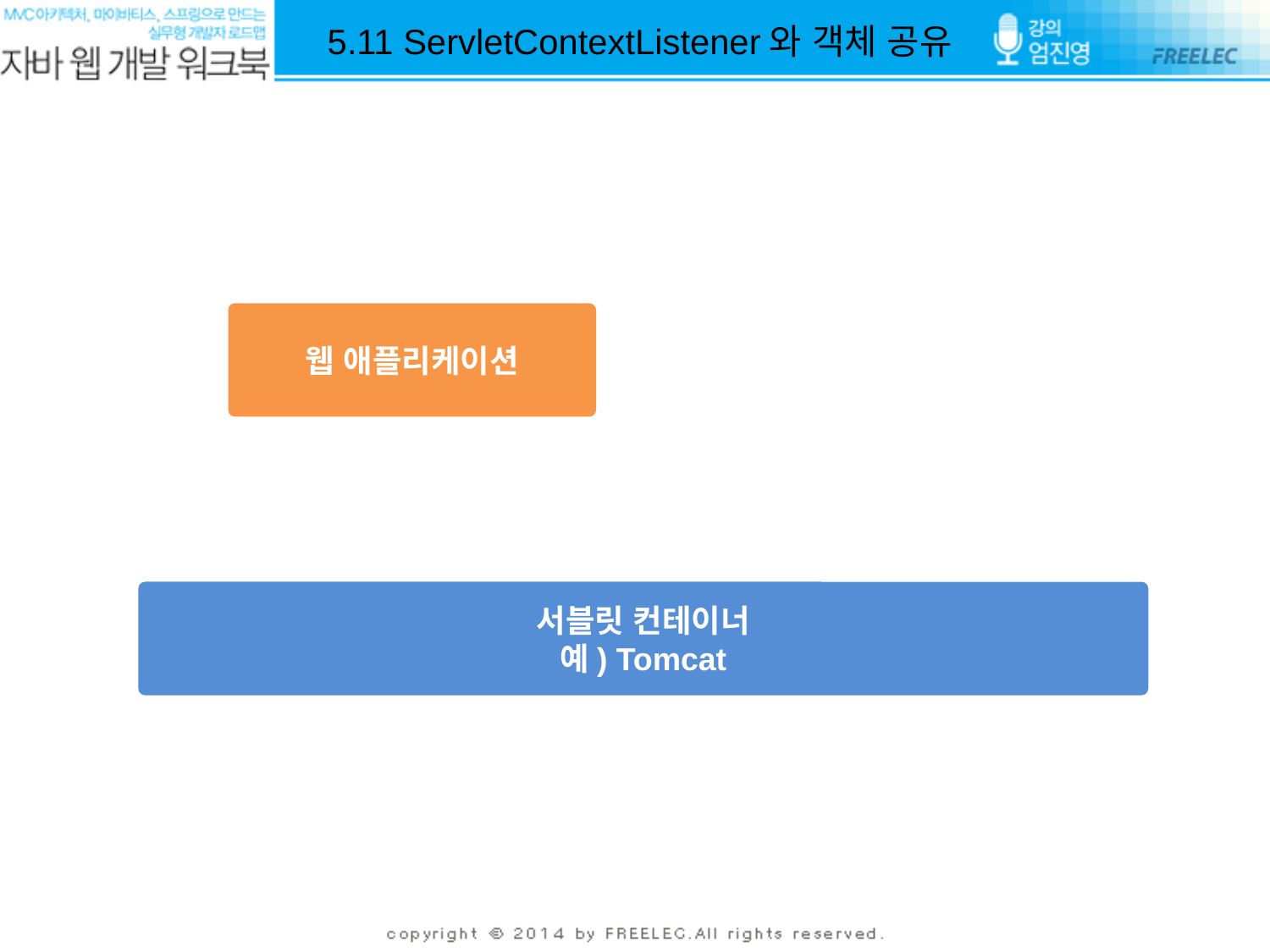

5.11 ServletContextListener와 객체 공유
웹 애플리케이션
서블릿 컨테이너
예) Tomcat